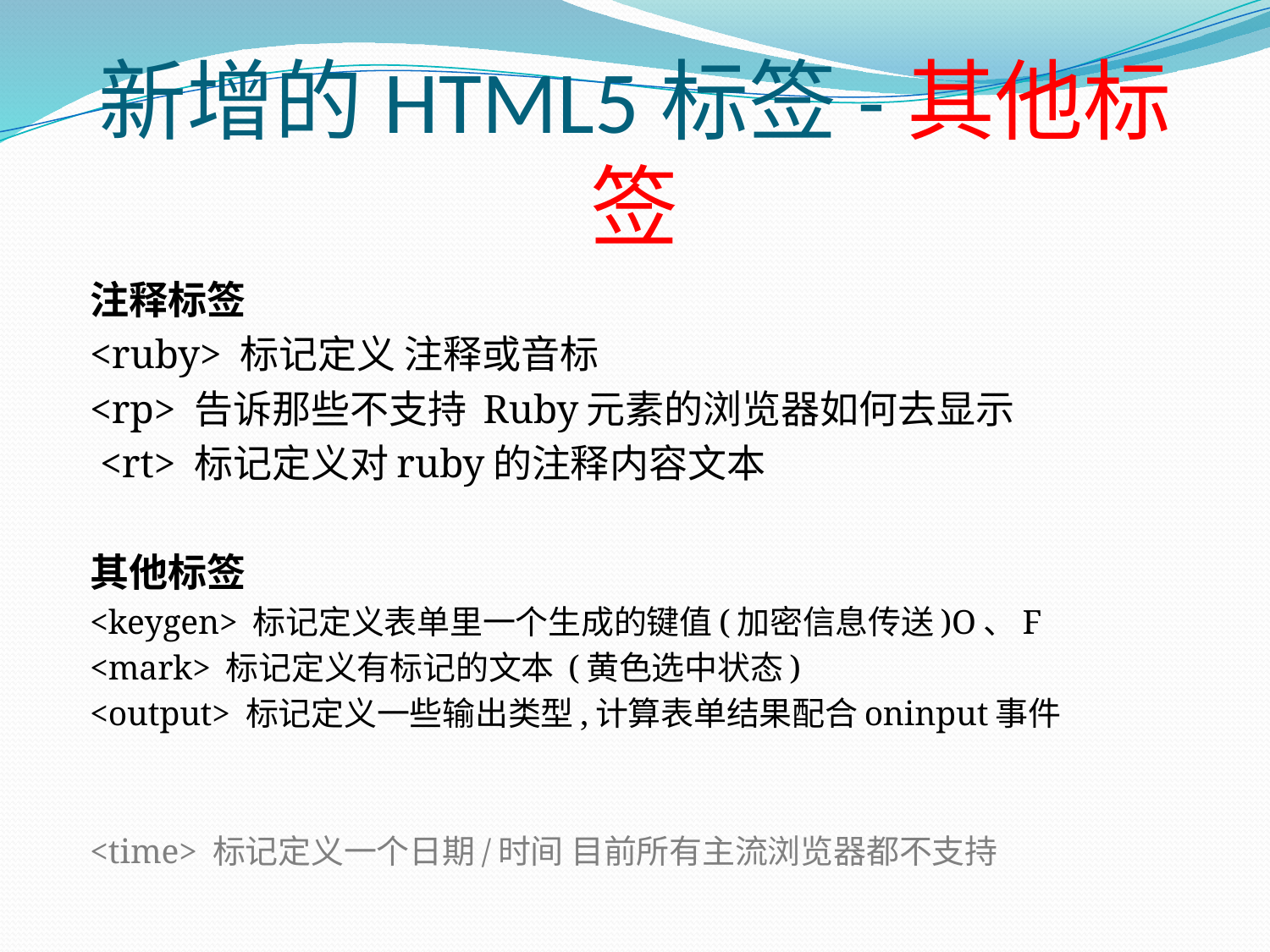

# 新增的HTML5标签-其他标签
注释标签
<ruby> 标记定义 注释或音标
<rp> 告诉那些不支持 Ruby元素的浏览器如何去显示
 <rt> 标记定义对ruby的注释内容文本

其他标签
<keygen> 标记定义表单里一个生成的键值(加密信息传送)O、F
<mark> 标记定义有标记的文本 (黄色选中状态)
<output> 标记定义一些输出类型,计算表单结果配合oninput事件

<time> 标记定义一个日期/时间 目前所有主流浏览器都不支持